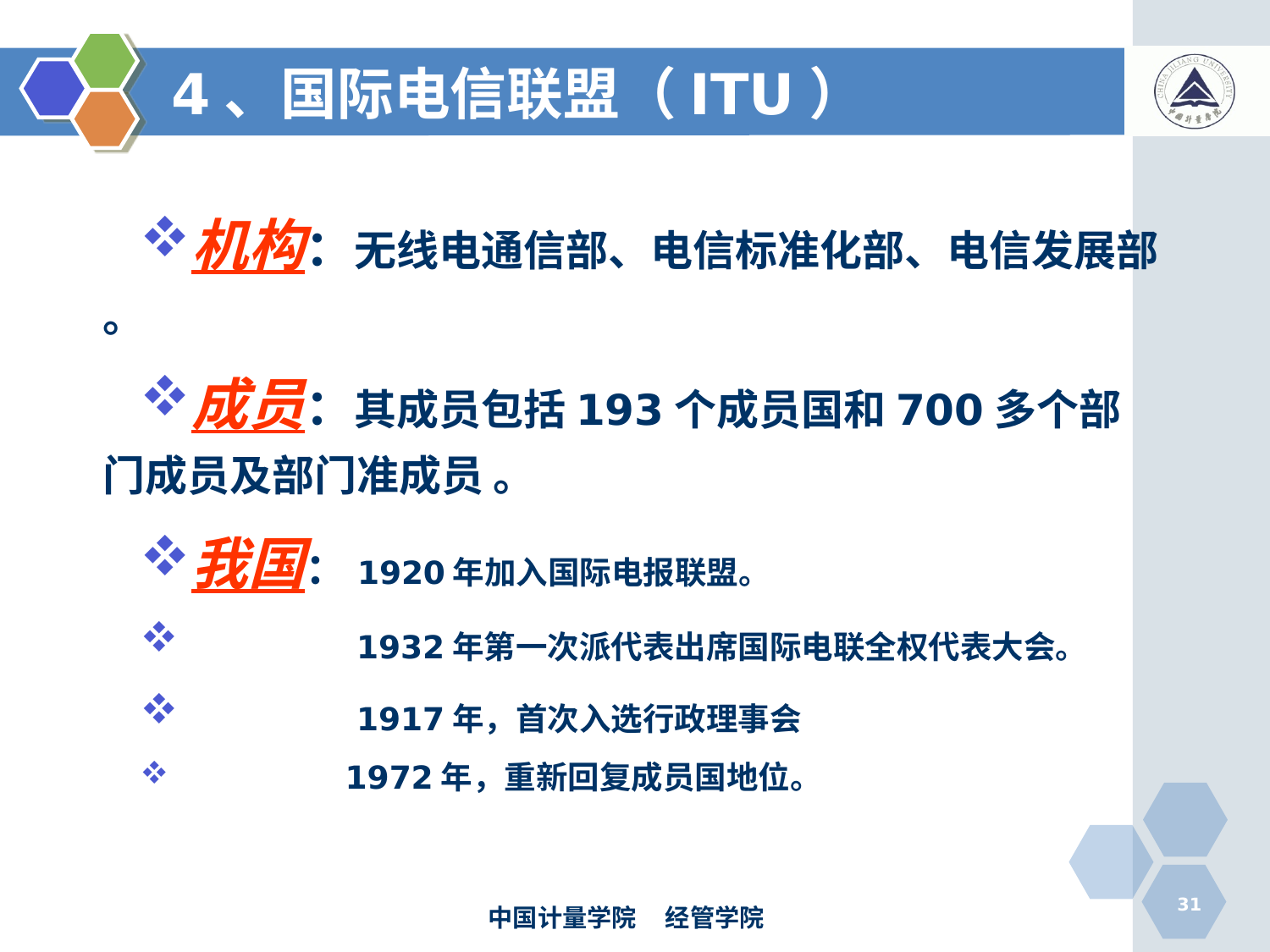

# 4、国际电信联盟（ITU）
机构：无线电通信部、电信标准化部、电信发展部 。
成员：其成员包括193个成员国和700多个部门成员及部门准成员 。
我国：1920年加入国际电报联盟。
            1932年第一次派代表出席国际电联全权代表大会。
            1917年，首次入选行政理事会
                1972年，重新回复成员国地位。
31
中国计量学院     经管学院